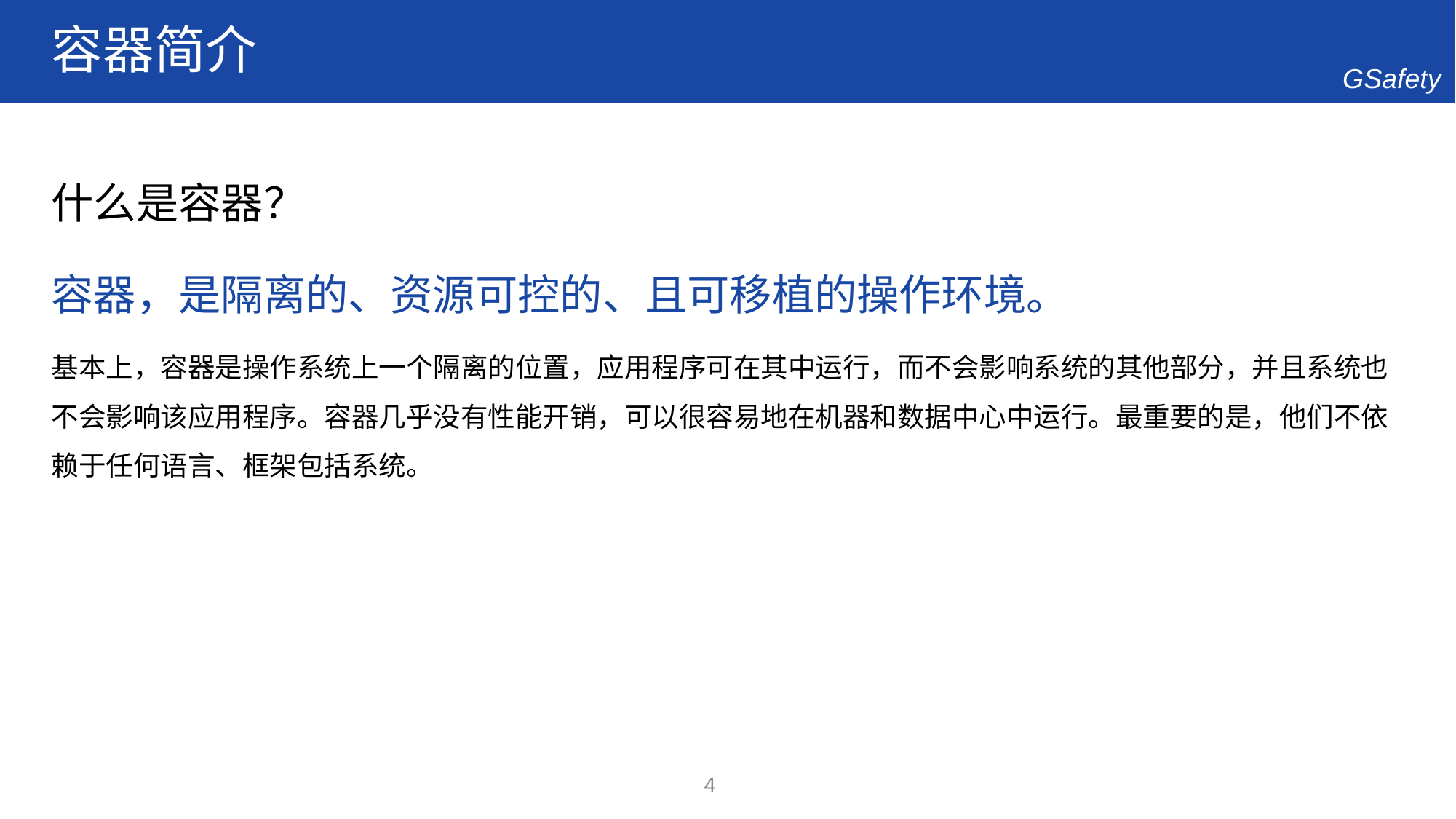

# 容器简介
什么是容器？
容器，是隔离的、资源可控的、且可移植的操作环境。
基本上，容器是操作系统上一个隔离的位置，应用程序可在其中运行，而不会影响系统的其他部分，并且系统也不会影响该应用程序。容器几乎没有性能开销，可以很容易地在机器和数据中心中运行。最重要的是，他们不依赖于任何语言、框架包括系统。

4